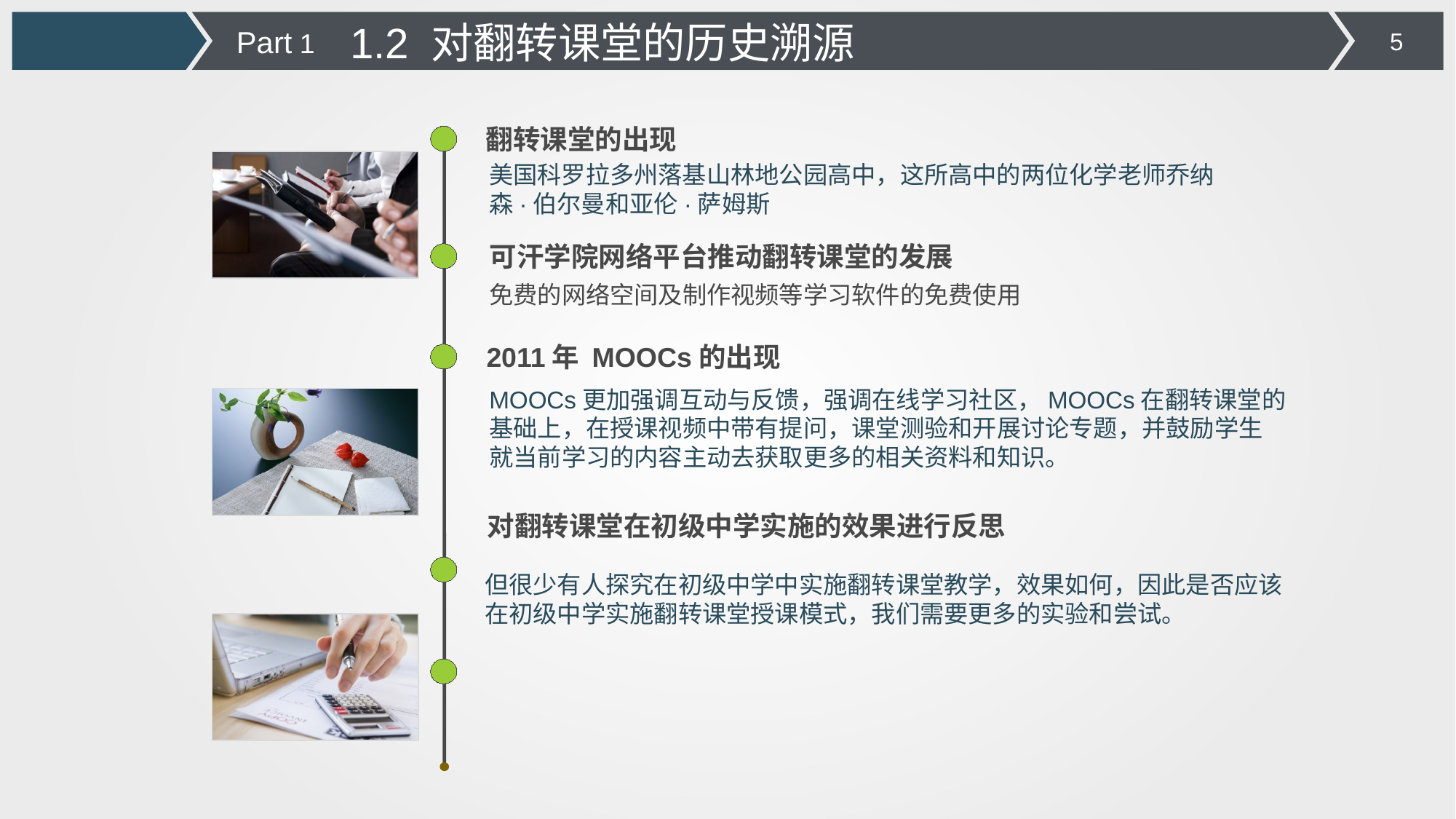

1.2 对翻转课堂的历史溯源
Part 1
翻转课堂的出现

美国科罗拉多州落基山林地公园高中，这所高中的两位化学老师乔纳森·伯尔曼和亚伦·萨姆斯
可汗学院网络平台推动翻转课堂的发展

免费的网络空间及制作视频等学习软件的免费使用
2011年 MOOCs的出现

MOOCs更加强调互动与反馈，强调在线学习社区，MOOCs在翻转课堂的基础上，在授课视频中带有提问，课堂测验和开展讨论专题，并鼓励学生就当前学习的内容主动去获取更多的相关资料和知识。

对翻转课堂在初级中学实施的效果进行反思

但很少有人探究在初级中学中实施翻转课堂教学，效果如何，因此是否应该在初级中学实施翻转课堂授课模式，我们需要更多的实验和尝试。